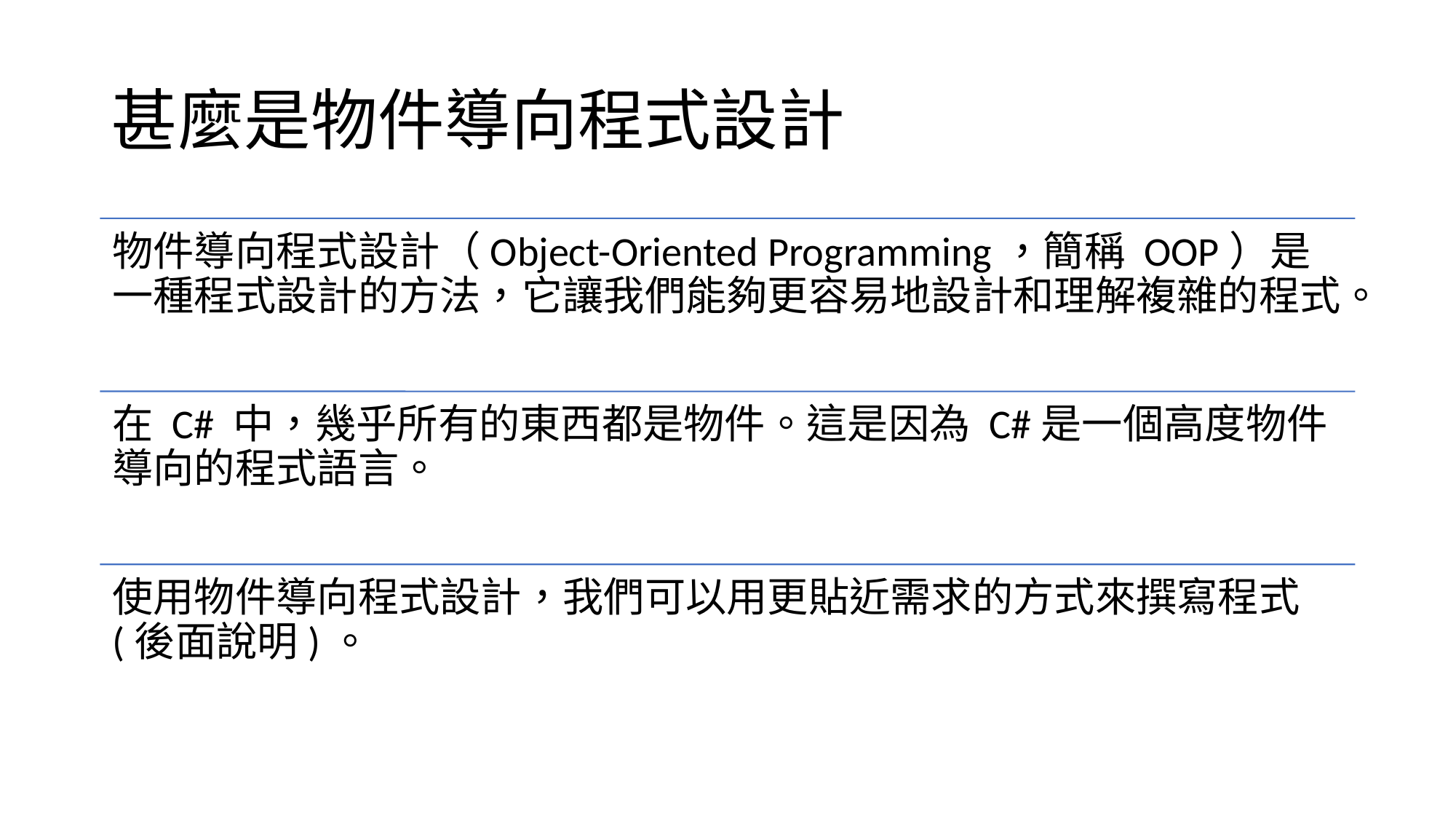

# 甚麼是物件導向程式設計
物件導向程式設計（Object-Oriented Programming，簡稱 OOP）是一種程式設計的方法，它讓我們能夠更容易地設計和理解複雜的程式。
在 C# 中，幾乎所有的東西都是物件。這是因為 C#是一個高度物件導向的程式語言。
使用物件導向程式設計，我們可以用更貼近需求的方式來撰寫程式(後面說明)。